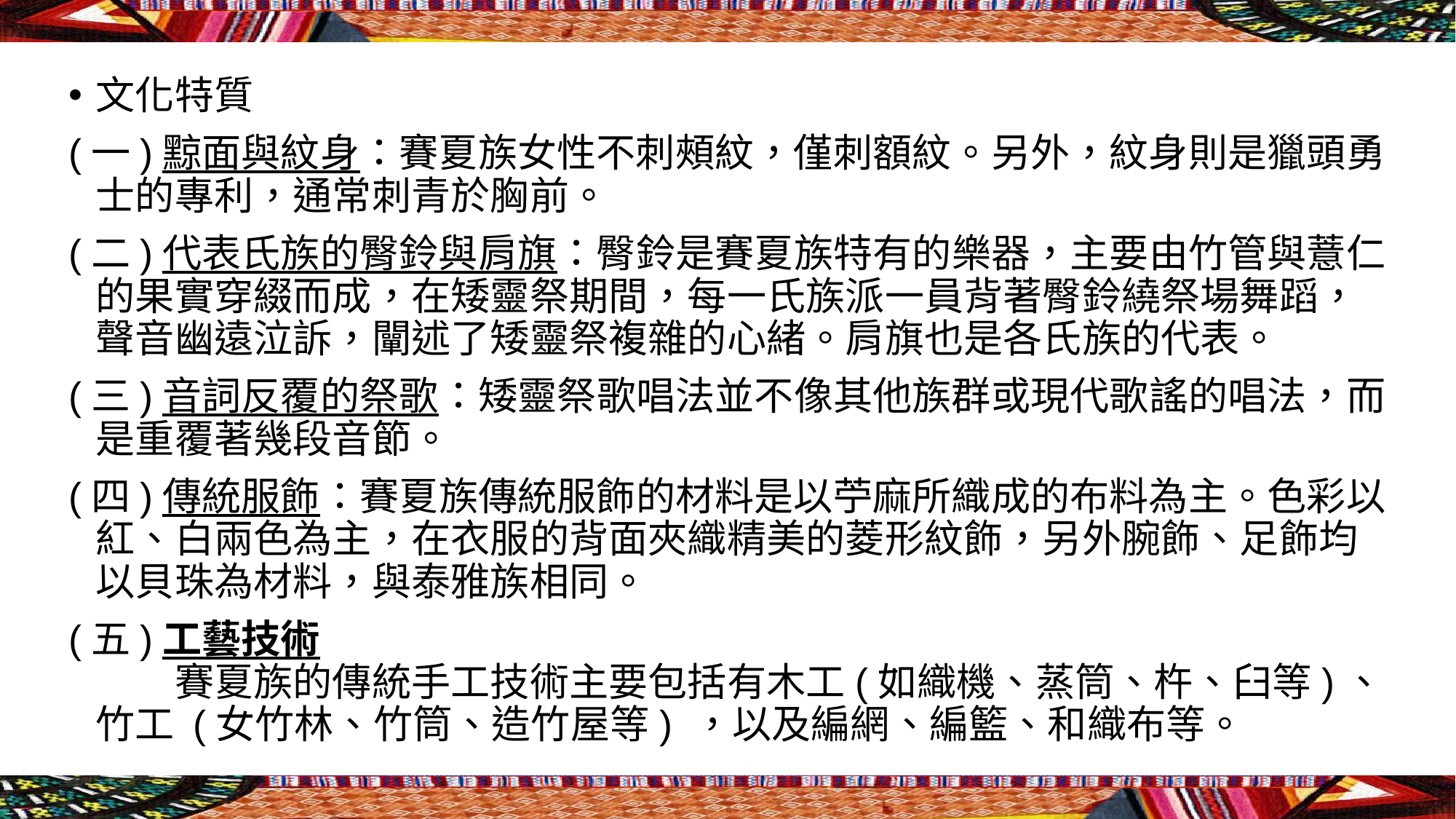

文化特質
(一)黥面與紋身：賽夏族女性不刺頰紋，僅刺額紋。另外，紋身則是獵頭勇士的專利，通常刺青於胸前。
(二)代表氏族的臀鈴與肩旗：臀鈴是賽夏族特有的樂器，主要由竹管與薏仁的果實穿綴而成，在矮靈祭期間，每一氏族派一員背著臀鈴繞祭場舞蹈，聲音幽遠泣訴，闡述了矮靈祭複雜的心緒。肩旗也是各氏族的代表。
(三)音詞反覆的祭歌：矮靈祭歌唱法並不像其他族群或現代歌謠的唱法，而是重覆著幾段音節。
(四)傳統服飾：賽夏族傳統服飾的材料是以苧麻所織成的布料為主。色彩以紅、白兩色為主，在衣服的背面夾織精美的菱形紋飾，另外腕飾、足飾均以貝珠為材料，與泰雅族相同。
(五)工藝技術
　　賽夏族的傳統手工技術主要包括有木工(如織機、蒸筒、杵、臼等)、竹工 (女竹林、竹筒、造竹屋等) ，以及編網、編籃、和織布等。